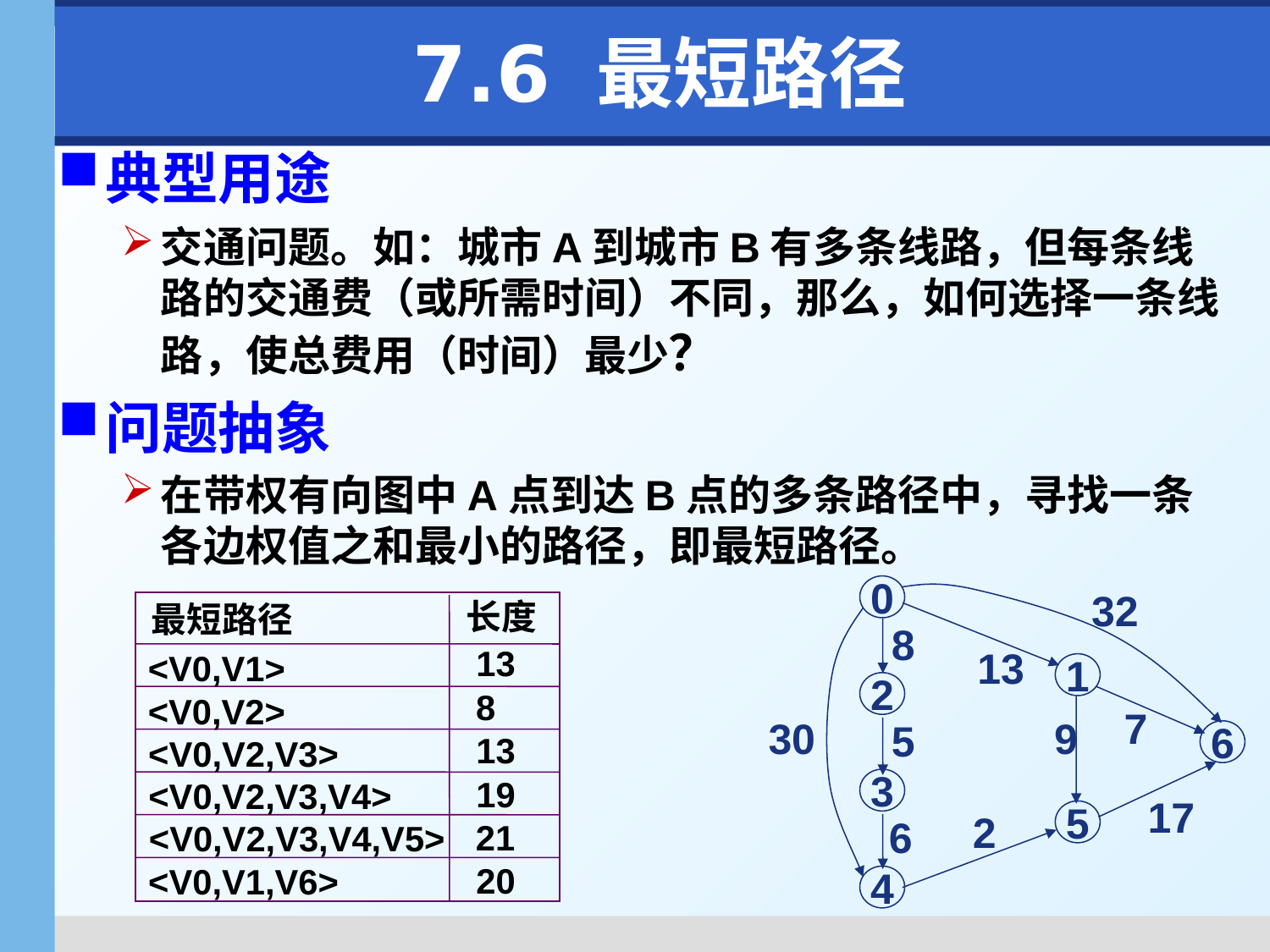

# 7.6 最短路径
典型用途
交通问题。如：城市A到城市B有多条线路，但每条线路的交通费（或所需时间）不同，那么，如何选择一条线路，使总费用（时间）最少？
问题抽象
在带权有向图中A点到达B点的多条路径中，寻找一条各边权值之和最小的路径，即最短路径。

0

1
2

6

3
5

4
32
8
13
7
30
9
5
17
2
6
长度
最短路径

13
<V0,V1>
8
<V0,V2>
13
<V0,V2,V3>
19
<V0,V2,V3,V4>
21
<V0,V2,V3,V4,V5>
20
<V0,V1,V6>